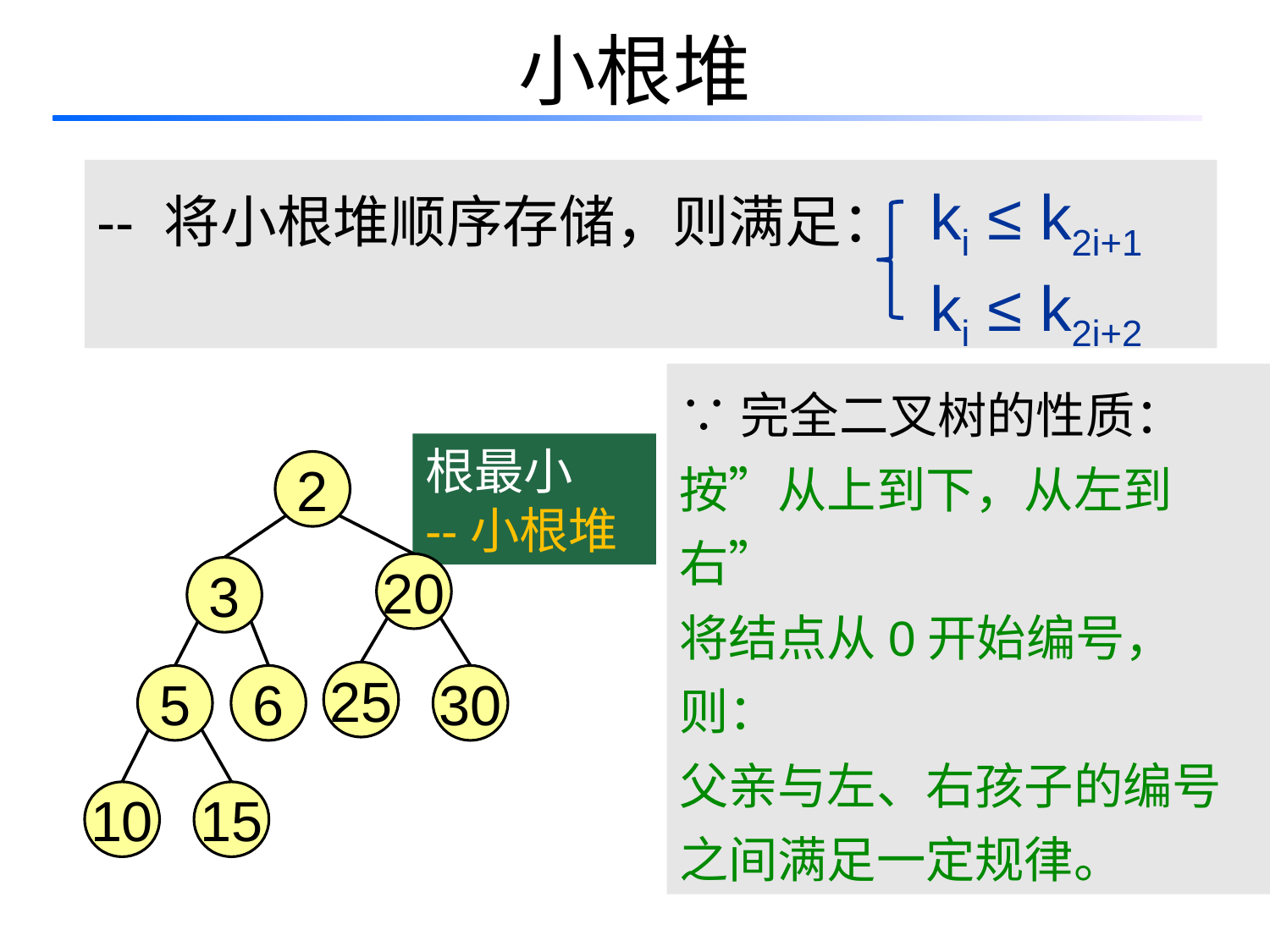

# 小根堆

ki ≤ k2i+1
-- 将小根堆顺序存储，则满足：

ki ≤ k2i+2
∵完全二叉树的性质：
按”从上到下，从左到右”
将结点从0开始编号，
则：
父亲与左、右孩子的编号之间满足一定规律。
根最小
--小根堆
2
20
3
25
5
6
30
10
15